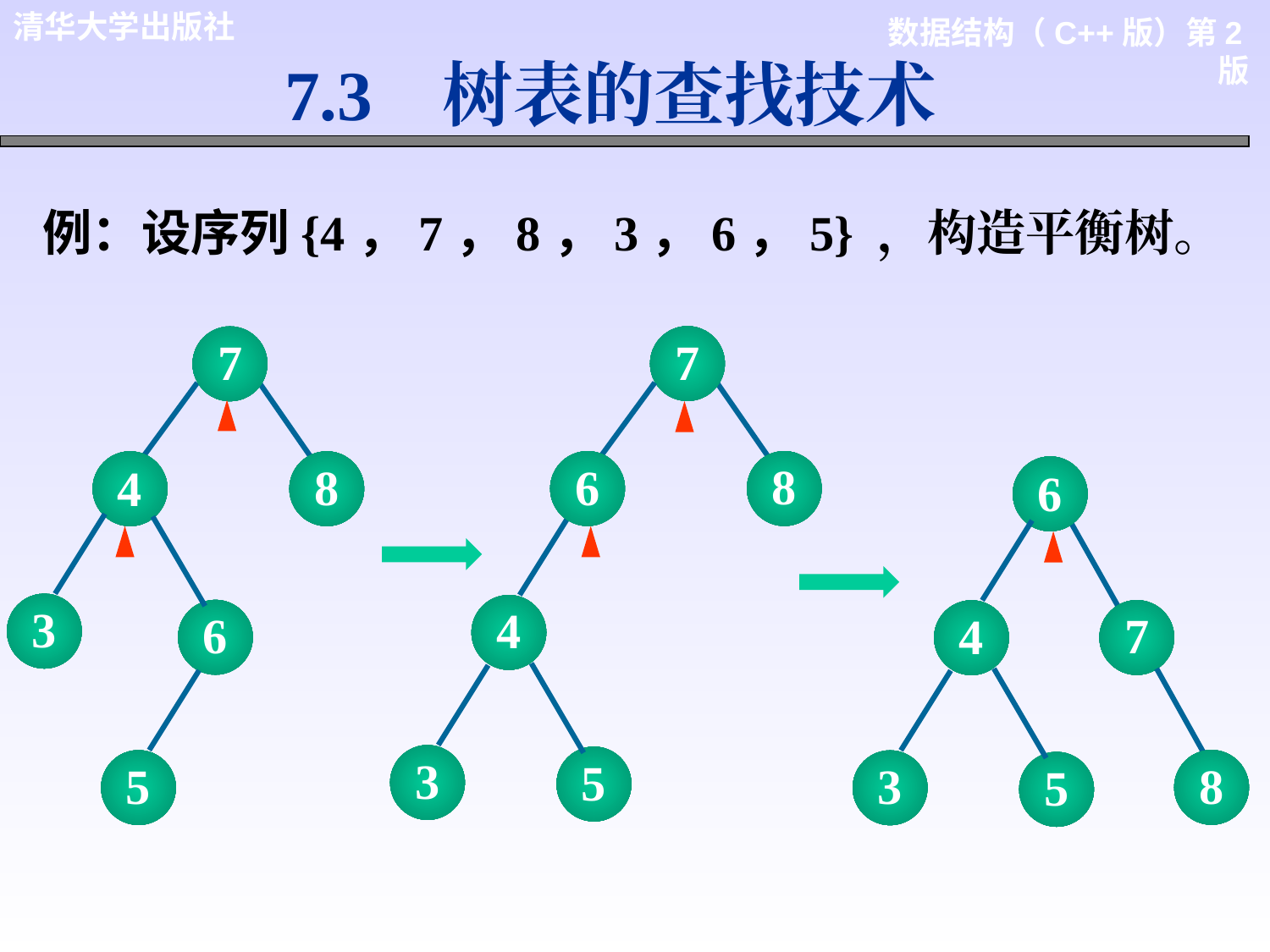

7.3   树表的查找技术
例：设序列{4，7，8，3，6，5} ，构造平衡树。
7
8
7
4
8

6
6
4

5
3
3
4
6
7

5
3
8
5